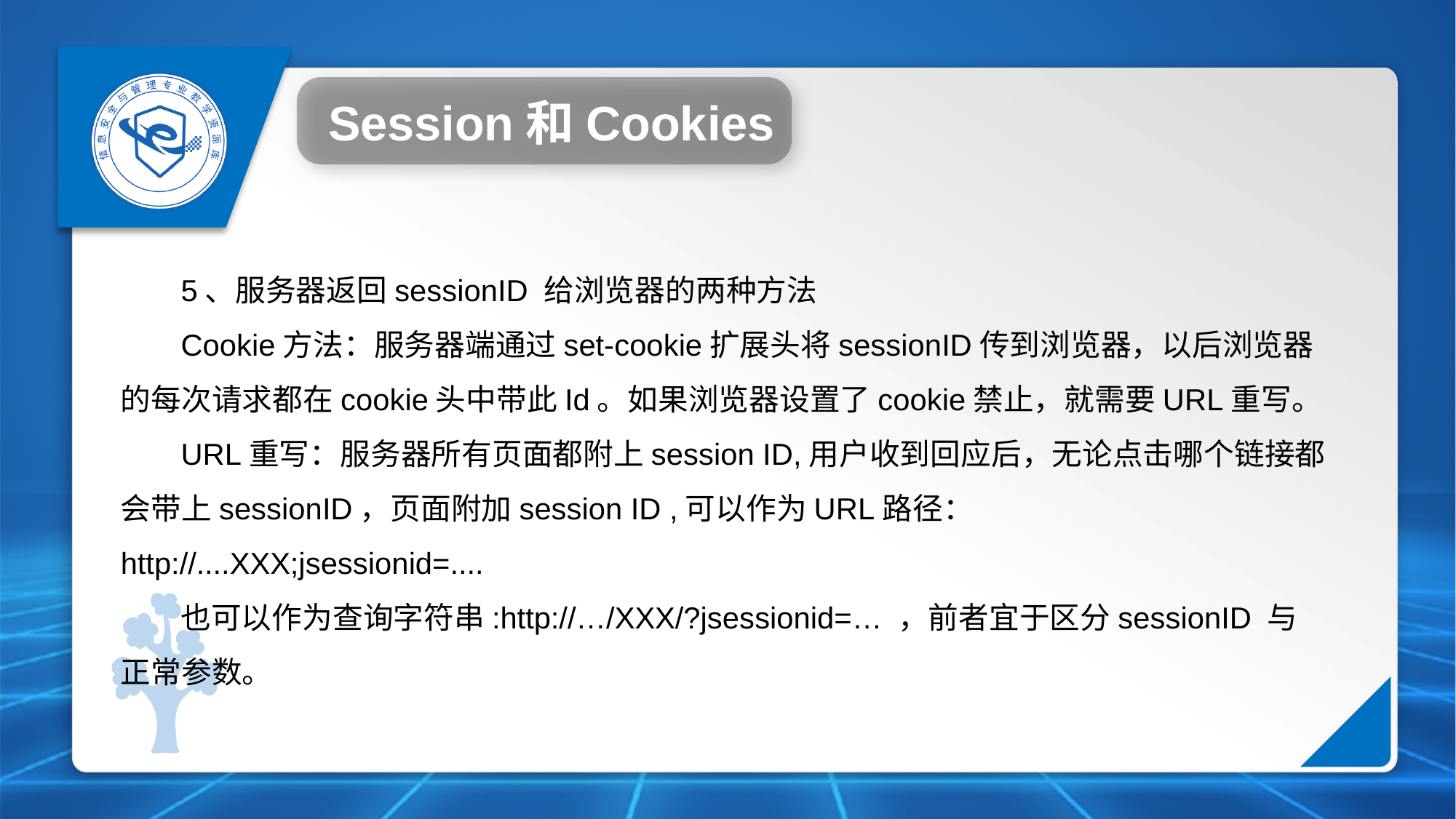

Session和Cookies
5、服务器返回sessionID 给浏览器的两种方法
Cookie方法：服务器端通过set-cookie扩展头将sessionID传到浏览器，以后浏览器的每次请求都在cookie头中带此Id。如果浏览器设置了cookie禁止，就需要URL重写。
URL重写：服务器所有页面都附上session ID,用户收到回应后，无论点击哪个链接都会带上sessionID，页面附加session ID ,可以作为URL路径：http://....XXX;jsessionid=....
也可以作为查询字符串:http://…/XXX/?jsessionid=… ，前者宜于区分sessionID 与正常参数。